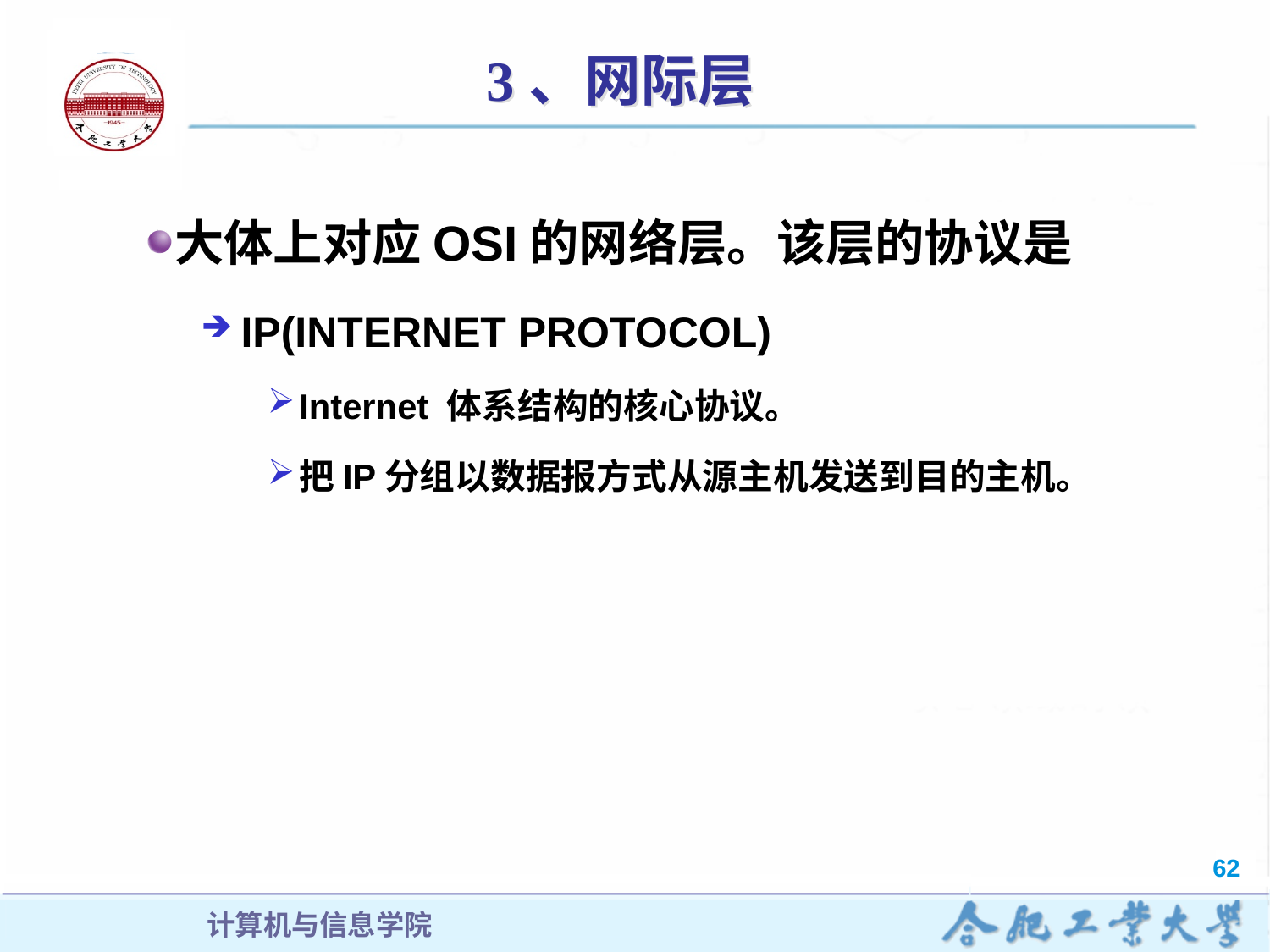

# 3、网际层
大体上对应OSI的网络层。该层的协议是
IP(INTERNET PROTOCOL)
Internet 体系结构的核心协议。
把IP分组以数据报方式从源主机发送到目的主机。